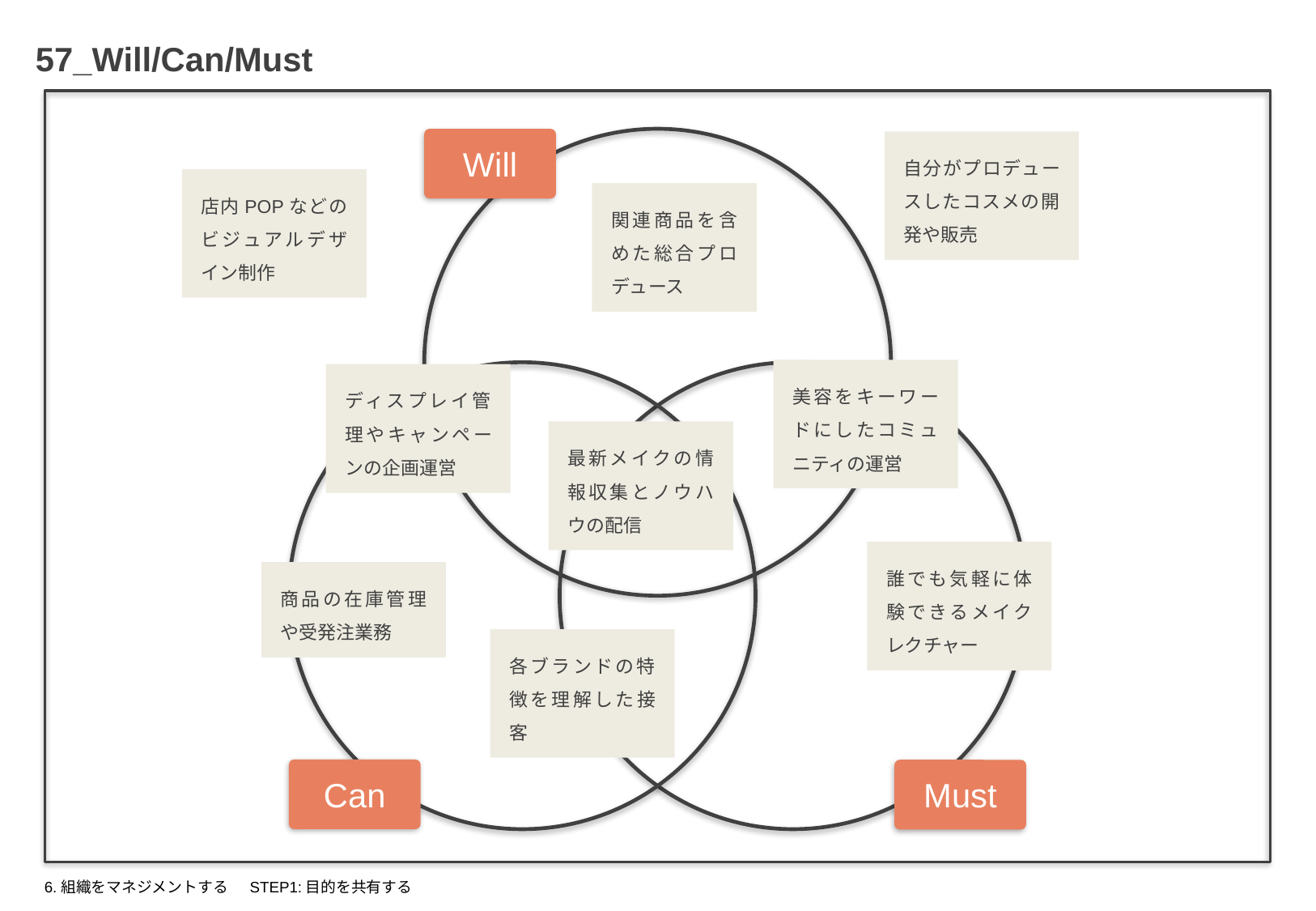

57_Will/Can/Must

Will
自分がプロデュースしたコスメの開発や販売
店内POPなどのビジュアルデザイン制作
関連商品を含めた総合プロデュース
美容をキーワードにしたコミュニティの運営

ディスプレイ管理やキャンペーンの企画運営
最新メイクの情報収集とノウハウの配信
誰でも気軽に体験できるメイクレクチャー
商品の在庫管理や受発注業務
各ブランドの特徴を理解した接客

Can

Must
6.組織をマネジメントする
STEP1:目的を共有する